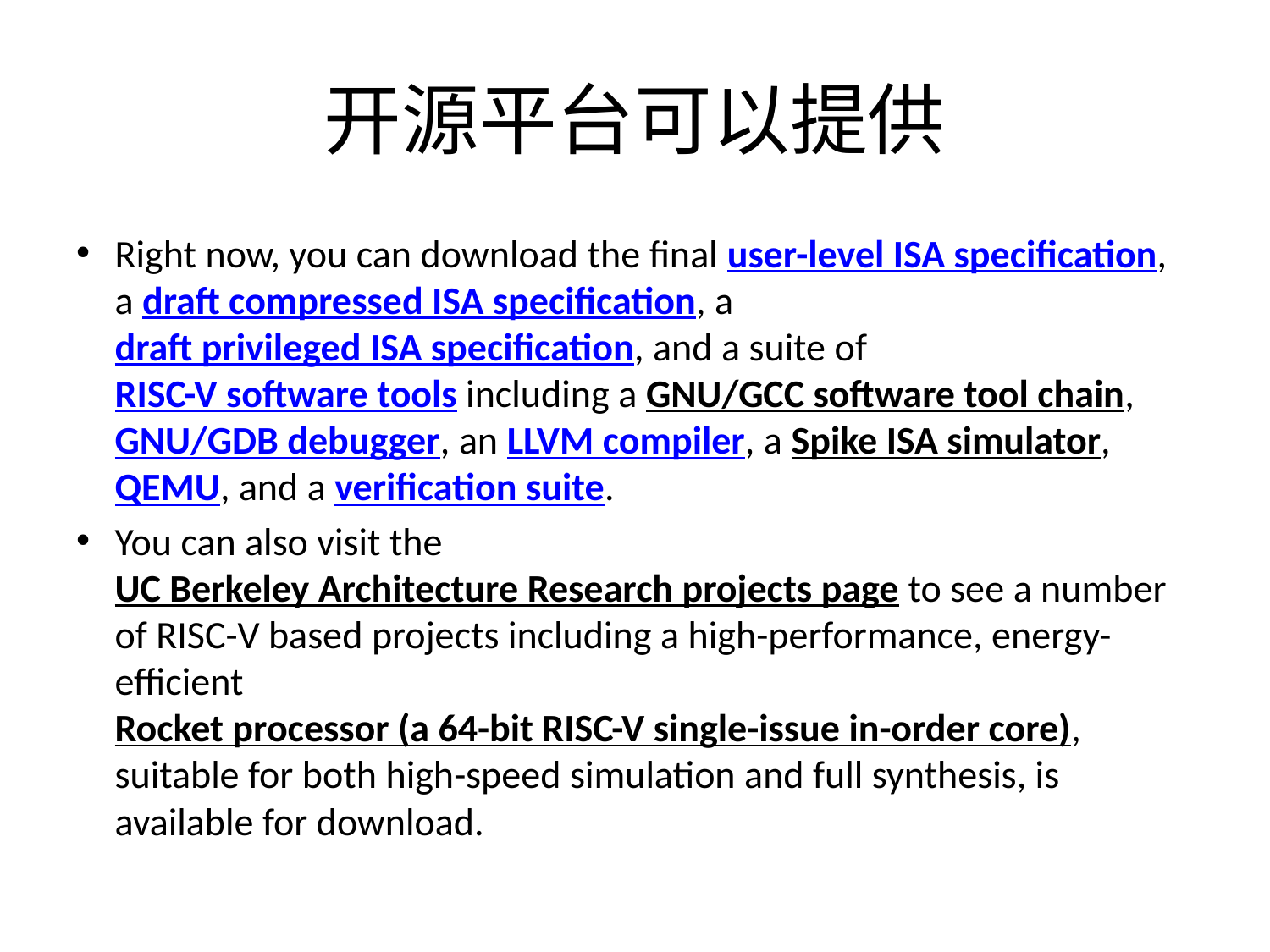

# 开源平台可以提供
Right now, you can download the final user-level ISA specification, a draft compressed ISA specification, a draft privileged ISA specification, and a suite of RISC-V software tools including a GNU/GCC software tool chain, GNU/GDB debugger, an LLVM compiler, a Spike ISA simulator, QEMU, and a verification suite.
You can also visit the UC Berkeley Architecture Research projects page to see a number of RISC-V based projects including a high-performance, energy-efficient Rocket processor (a 64-bit RISC-V single-issue in-order core), suitable for both high-speed simulation and full synthesis, is available for download.